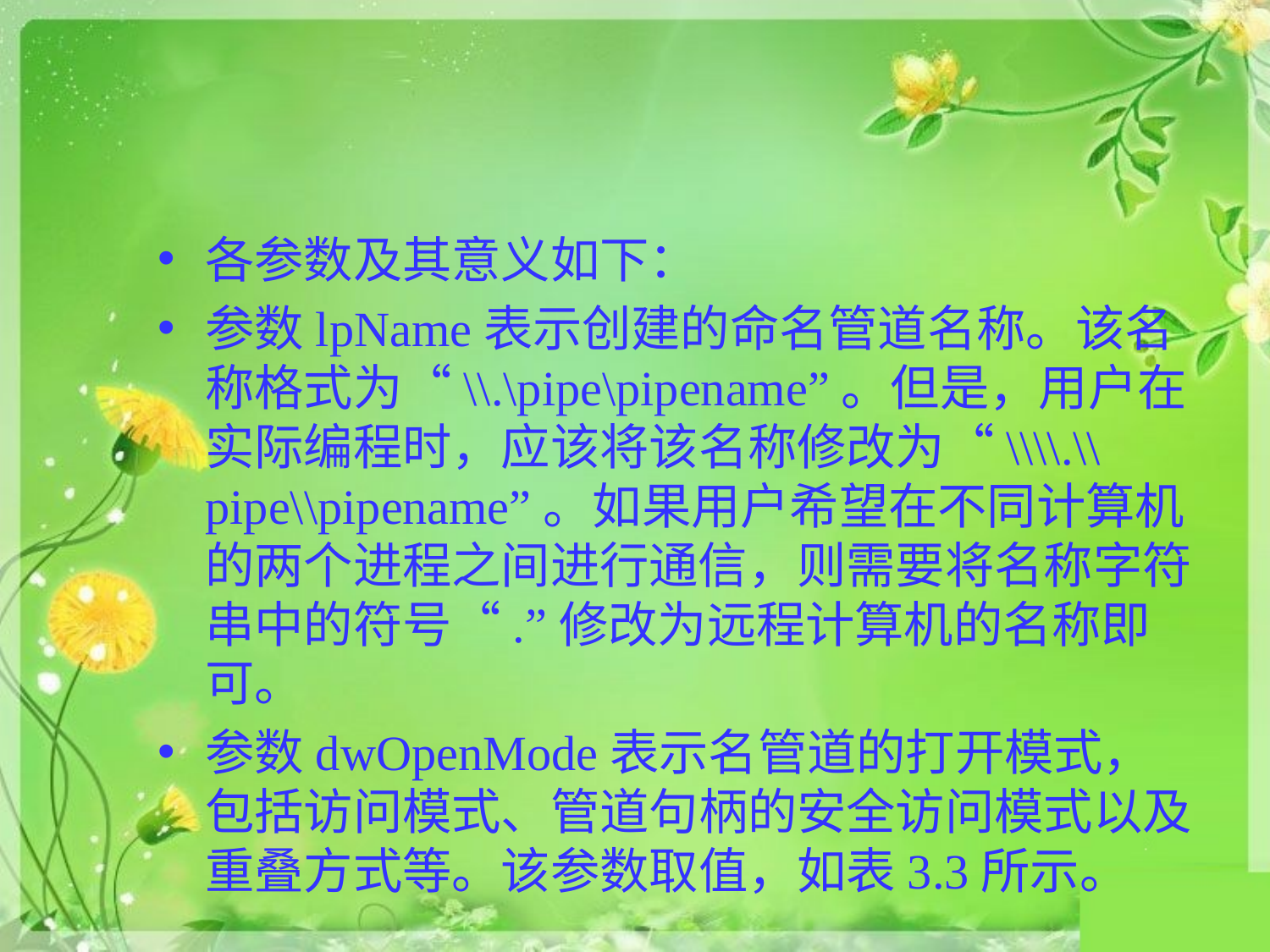

#
各参数及其意义如下：
参数lpName表示创建的命名管道名称。该名称格式为“\\.\pipe\pipename”。但是，用户在实际编程时，应该将该名称修改为“\\\\.\\pipe\\pipename”。如果用户希望在不同计算机的两个进程之间进行通信，则需要将名称字符串中的符号“.”修改为远程计算机的名称即可。
参数dwOpenMode表示名管道的打开模式，包括访问模式、管道句柄的安全访问模式以及重叠方式等。该参数取值，如表3.3所示。